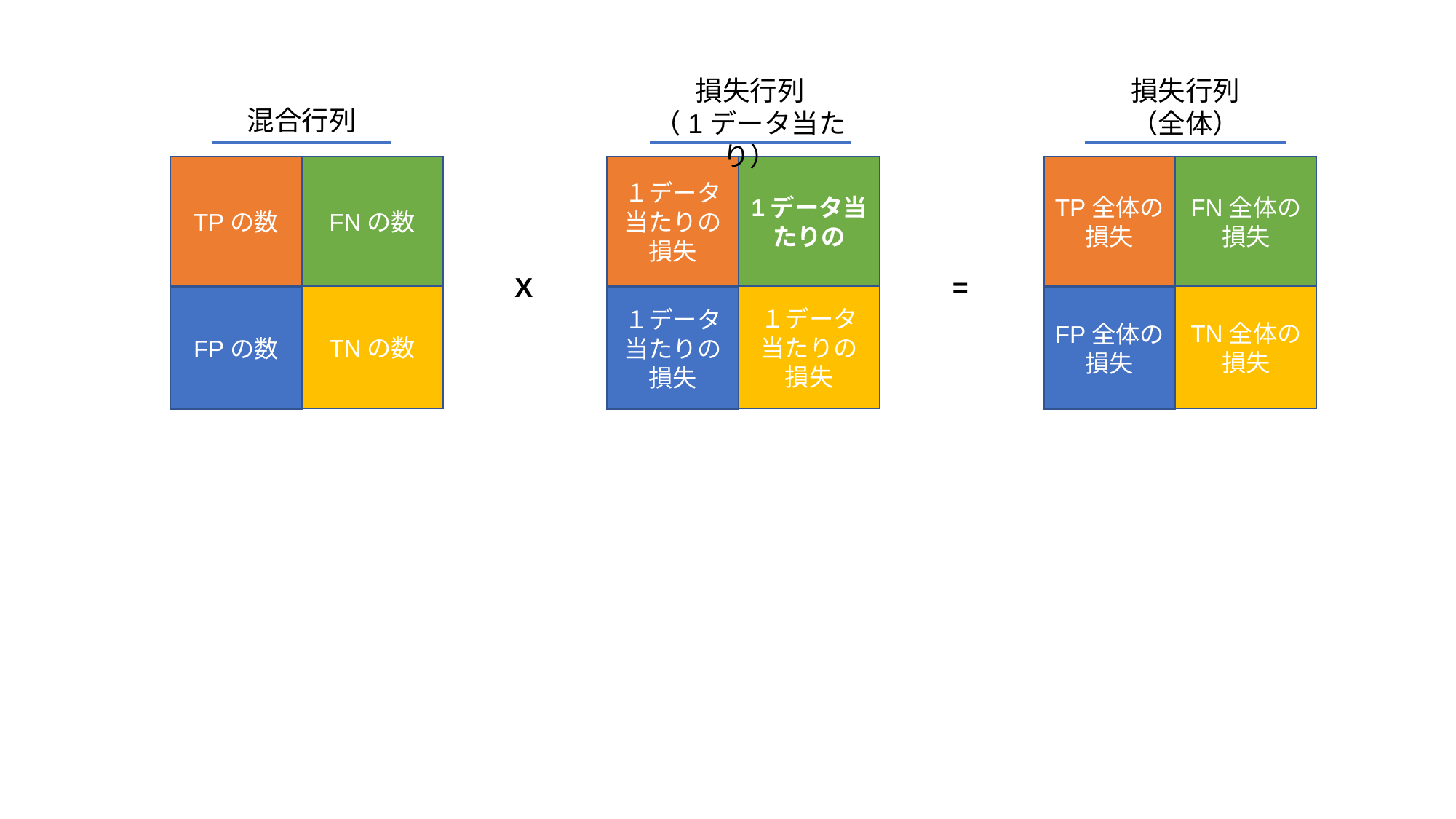

損失行列
（1データ当たり）
損失行列
（全体）
混合行列
TPの数
FNの数
１データ当たりの損失
1データ当たりの
TP全体の損失
FN全体の損失
X
=
TNの数
１データ当たりの損失
TN全体の損失
FPの数
１データ当たりの損失
FP全体の損失